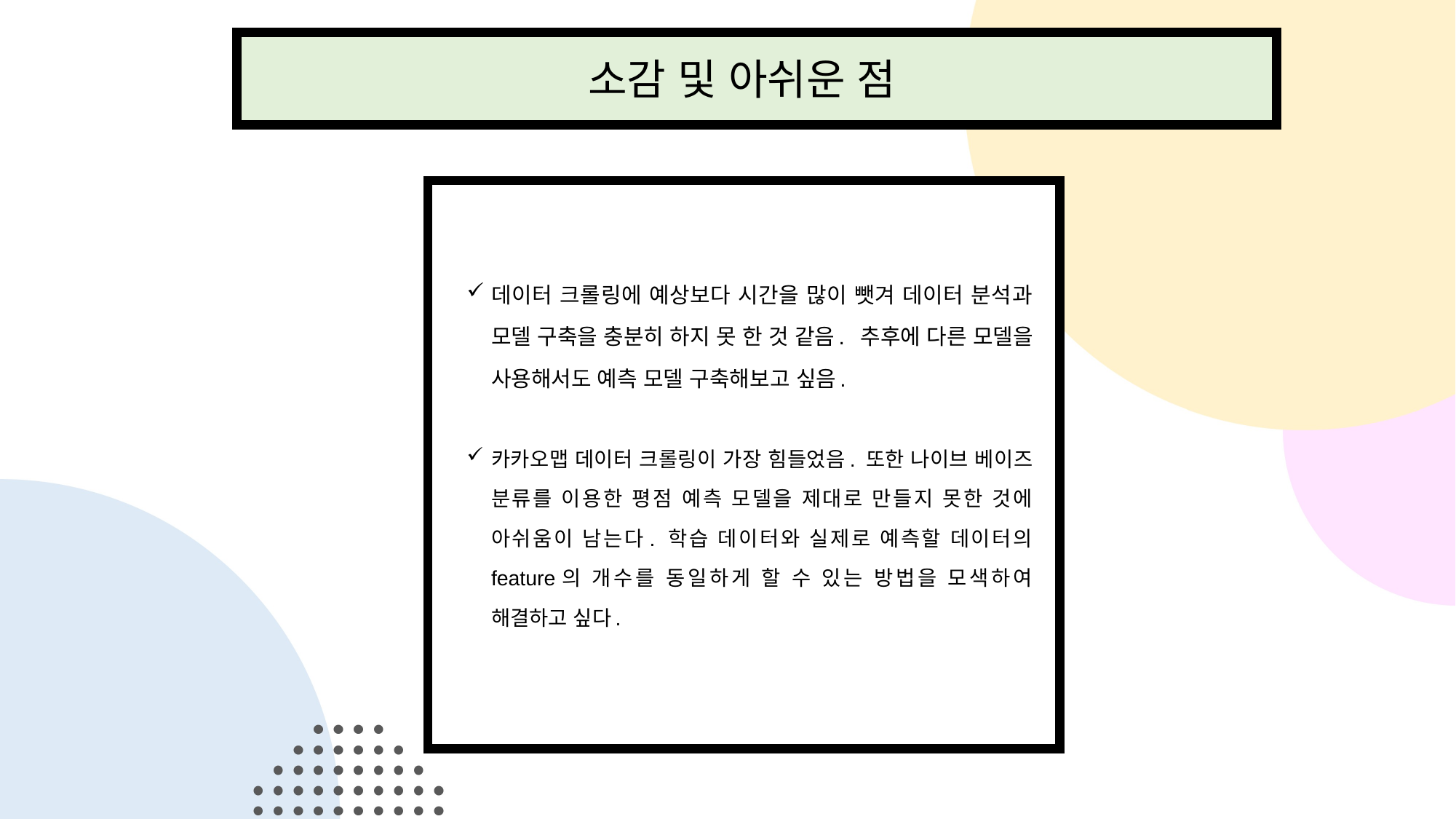

소감 및 아쉬운 점

데이터 크롤링에 예상보다 시간을 많이 뺏겨 데이터 분석과 모델 구축을 충분히 하지 못 한 것 같음.  추후에 다른 모델을 사용해서도 예측 모델 구축해보고 싶음.

카카오맵 데이터 크롤링이 가장 힘들었음. 또한 나이브 베이즈 분류를 이용한 평점 예측 모델을 제대로 만들지 못한 것에 아쉬움이 남는다. 학습 데이터와 실제로 예측할 데이터의 feature의 개수를 동일하게 할 수 있는 방법을 모색하여 해결하고 싶다.